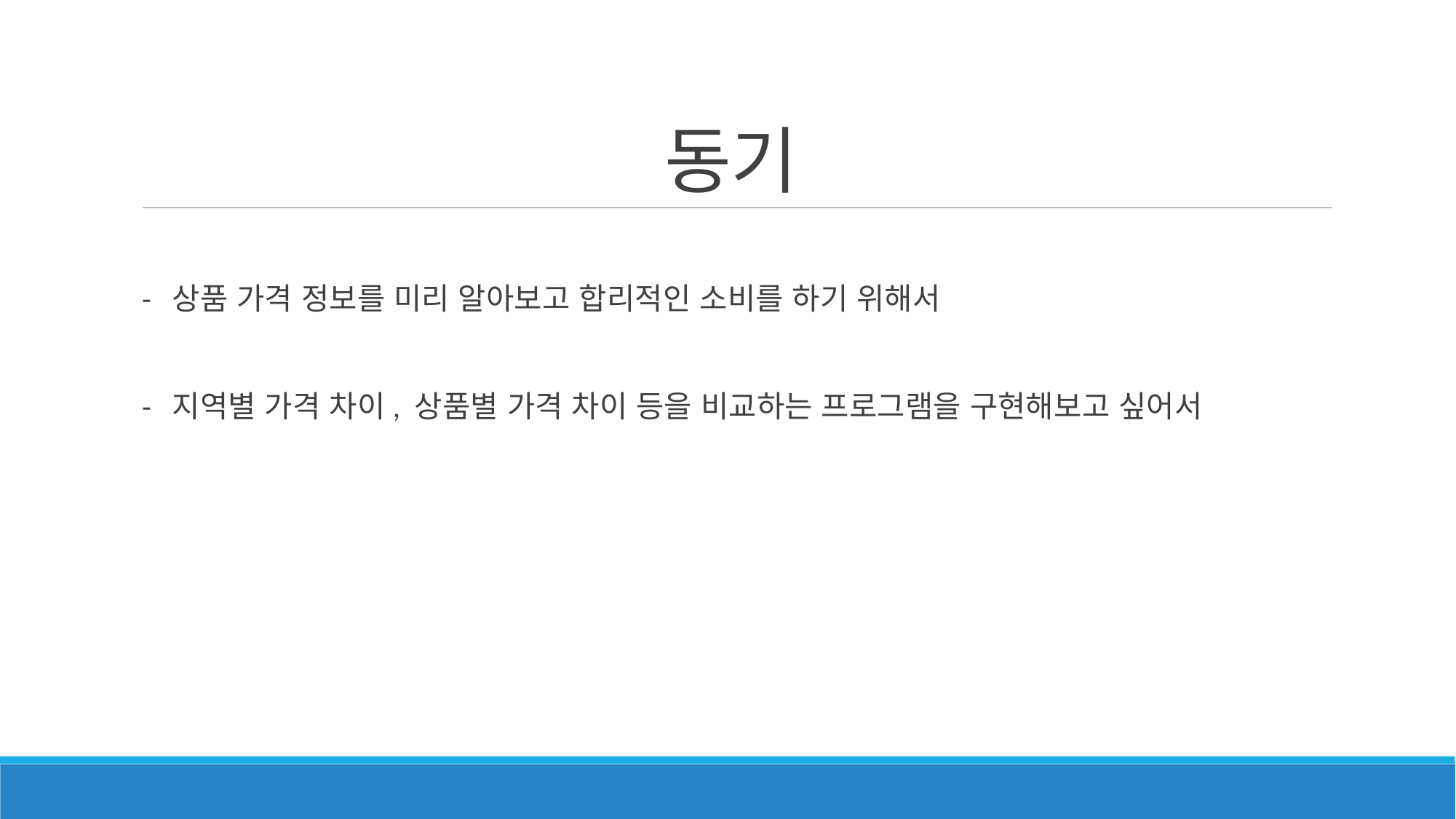

# 동기

-  상품 가격 정보를 미리 알아보고 합리적인 소비를 하기 위해서

-  지역별 가격 차이, 상품별 가격 차이 등을 비교하는 프로그램을 구현해보고 싶어서